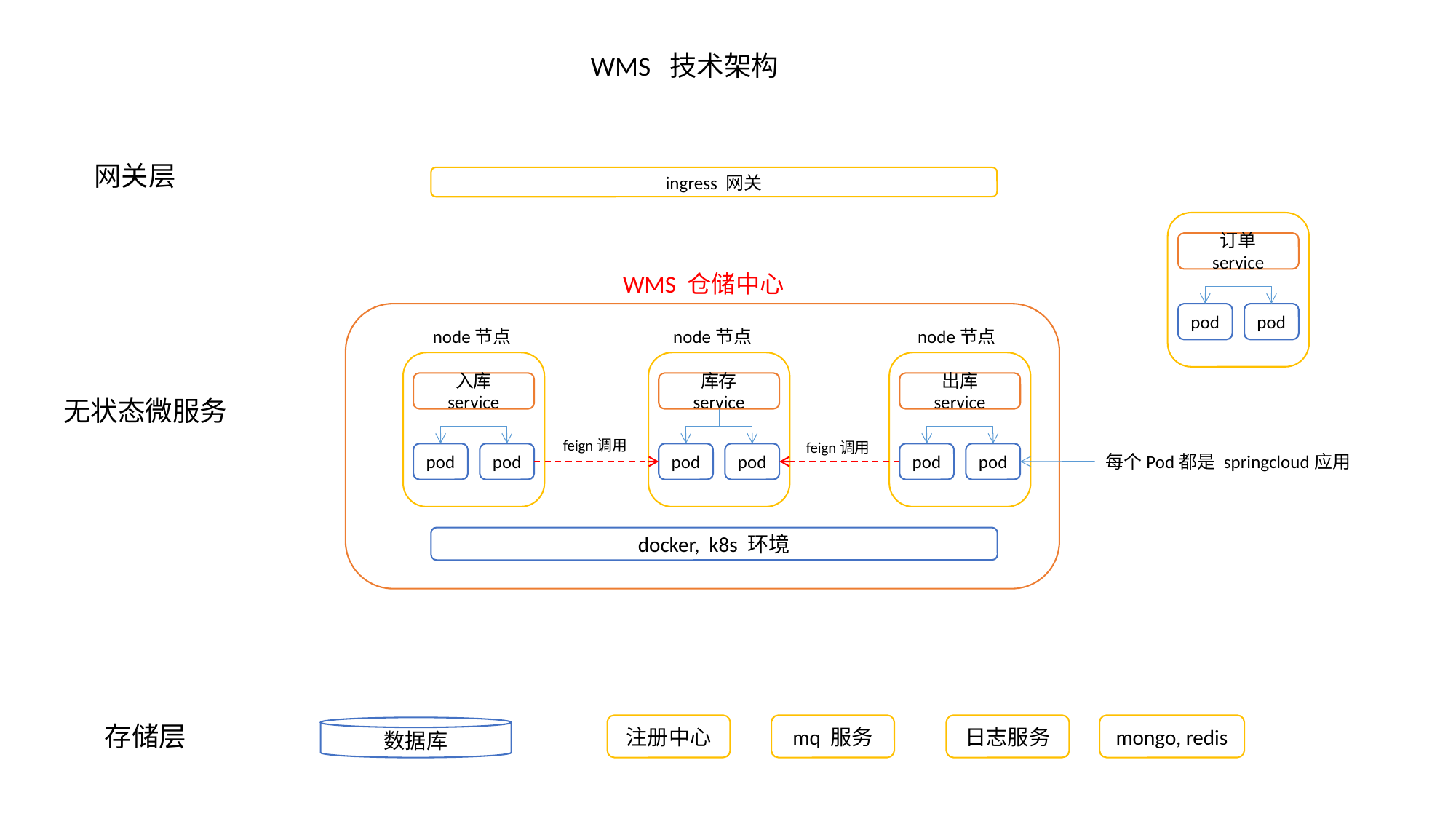

WMS  技术架构
网关层
ingress 网关

订单 service
WMS 仓储中心

pod
pod
node节点
node节点
node节点

入库 service
库存 service
出库 service
无状态微服务
feign调用
feign调用
pod
pod
pod
pod
pod
pod
每个Pod都是 springcloud应用
docker,  k8s 环境
存储层
注册中心
mq 服务
日志服务
mongo, redis
数据库